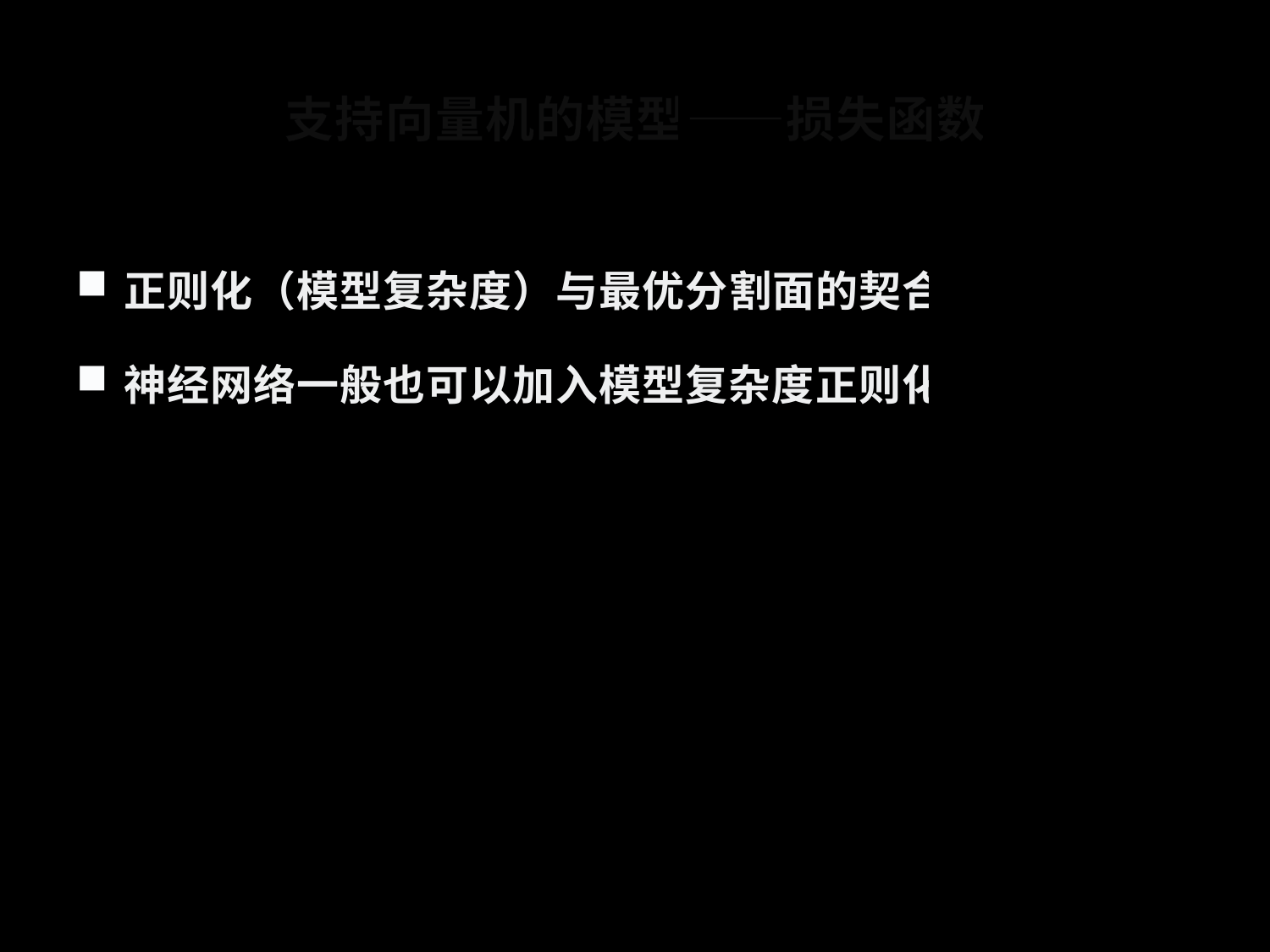

# 支持向量机的模型——损失函数
正则化（模型复杂度）与最优分割面的契合
神经网络一般也可以加入模型复杂度正则化